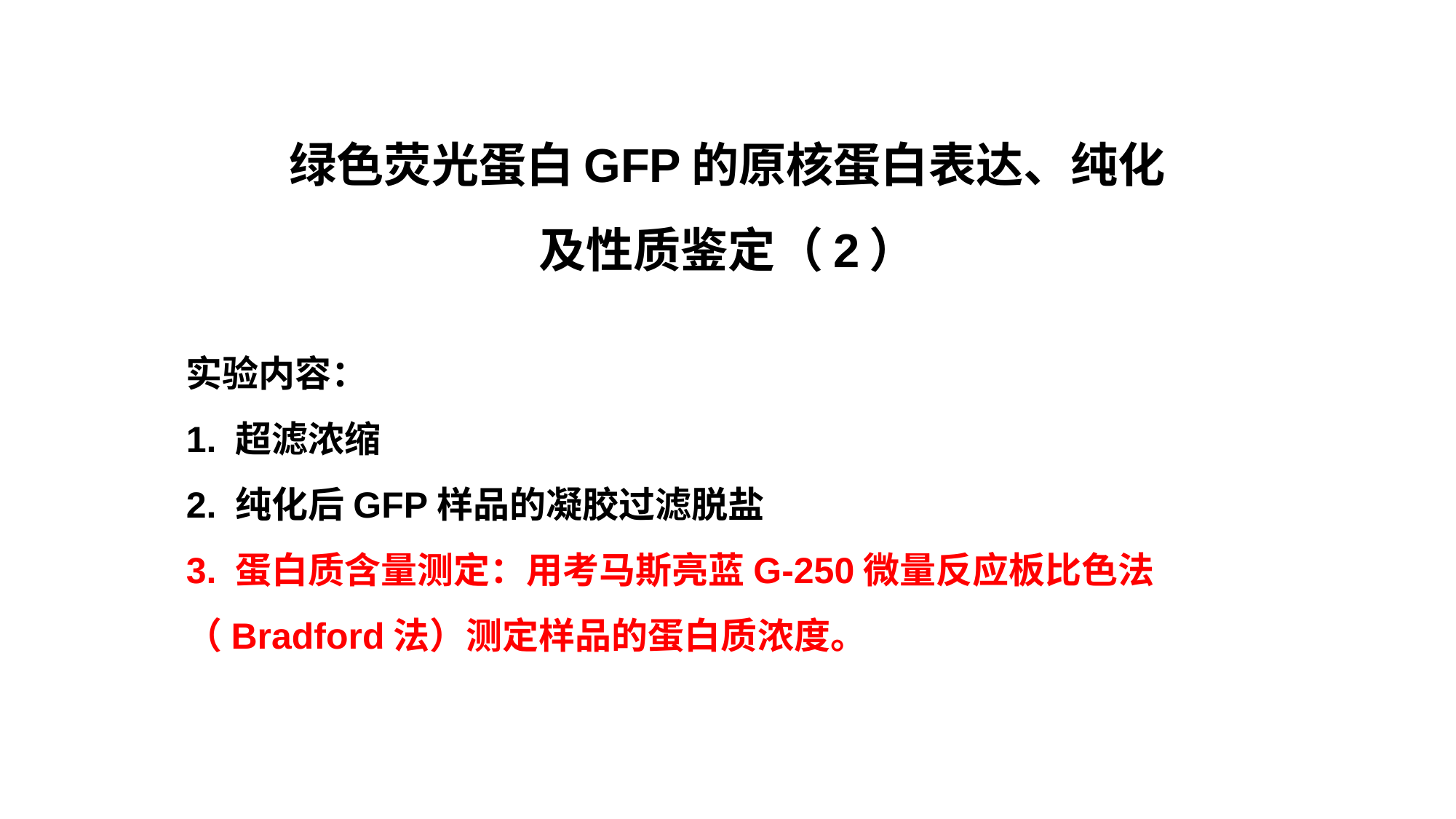

# 绿色荧光蛋白GFP的原核蛋白表达、纯化 及性质鉴定（2）
实验内容：
1. 超滤浓缩
2. 纯化后GFP样品的凝胶过滤脱盐
3. 蛋白质含量测定：用考马斯亮蓝G-250微量反应板比色法（Bradford法）测定样品的蛋白质浓度。